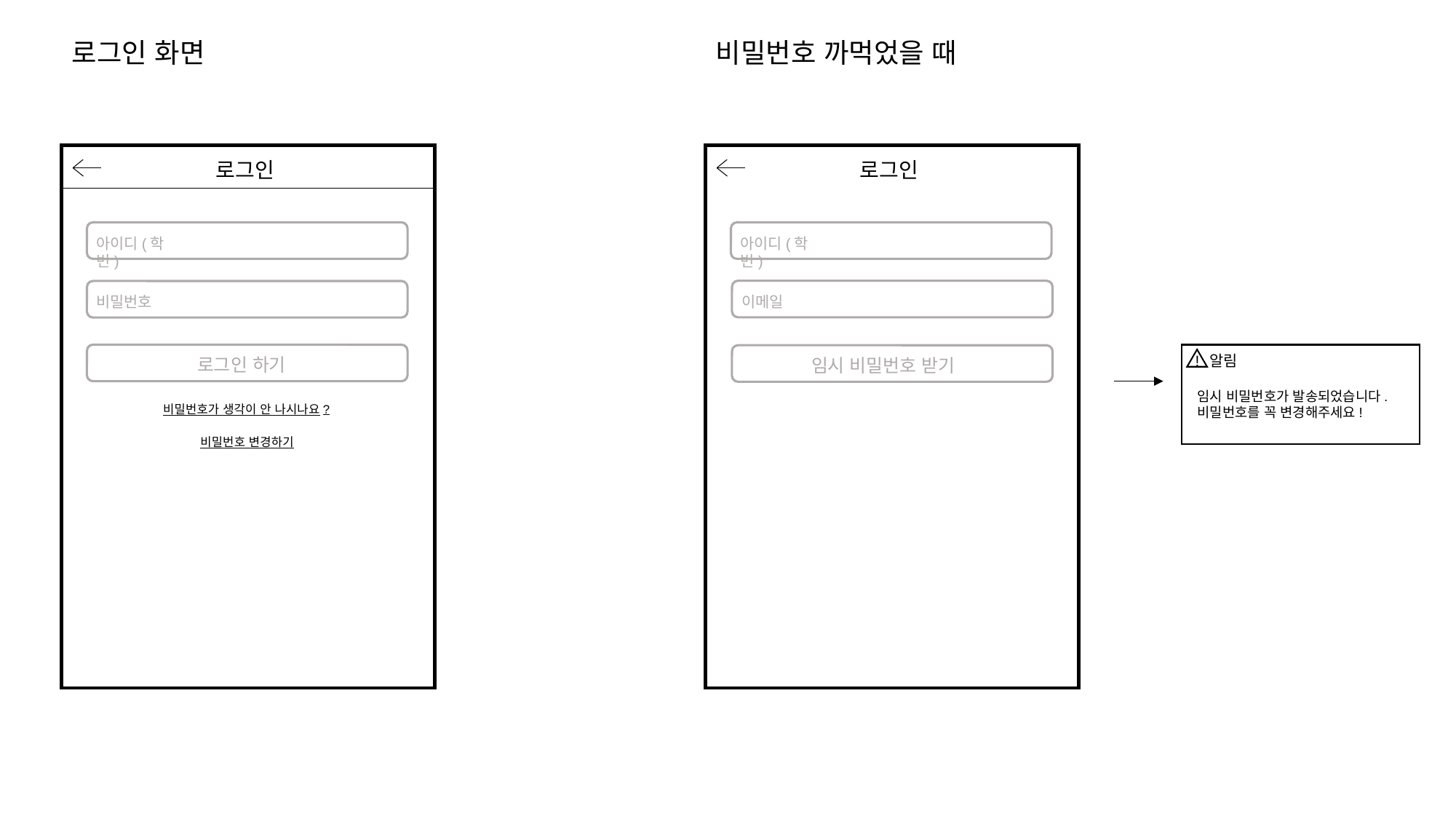

로그인 화면
비밀번호 까먹었을 때

로그인

로그인

아이디(학번)

아이디(학번)

이메일

비밀번호

로그인 하기

임시 비밀번호 받기
!

알림
임시 비밀번호가 발송되었습니다.
비밀번호를 꼭 변경해주세요!
비밀번호가 생각이 안 나시나요?
비밀번호 변경하기